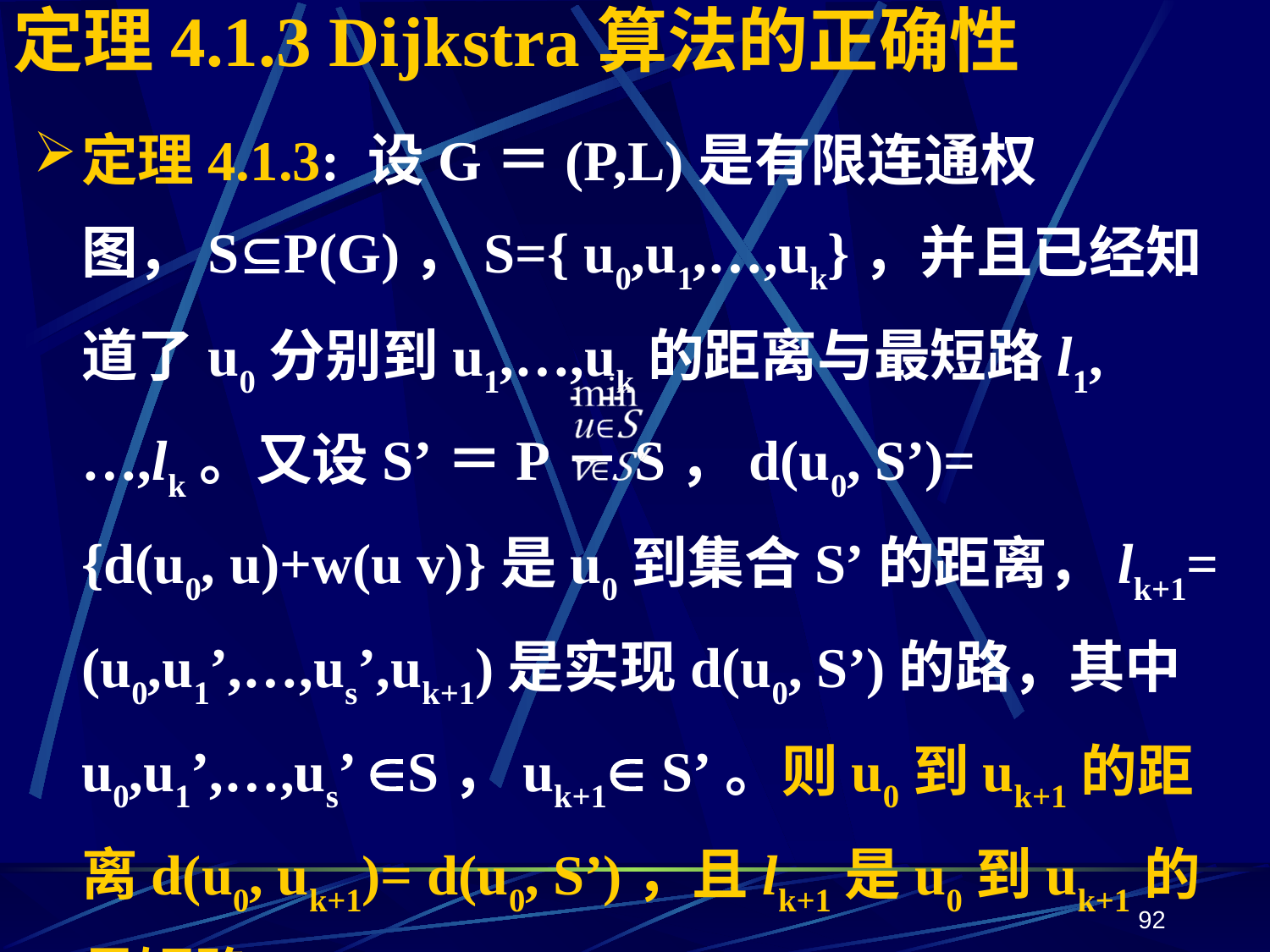

# 定理4.1.3 Dijkstra算法的正确性
定理4.1.3: 设G＝(P,L)是有限连通权图，S⊆P(G)，S={ u0,u1,…,uk}，并且已经知道了u0分别到u1,…,uk的距离与最短路l1,…,lk。又设S’＝P－S，d(u0, S’)=         {d(u0, u)+w(u v)}是u0到集合S’的距离，lk+1= (u0,u1’,…,us’,uk+1)是实现d(u0, S’)的路，其中u0,u1’,…,us’ ∈S，uk+1∈ S’。则u0到uk+1的距离d(u0, uk+1)= d(u0, S’)，且lk+1是u0到uk+1的最短路。

92